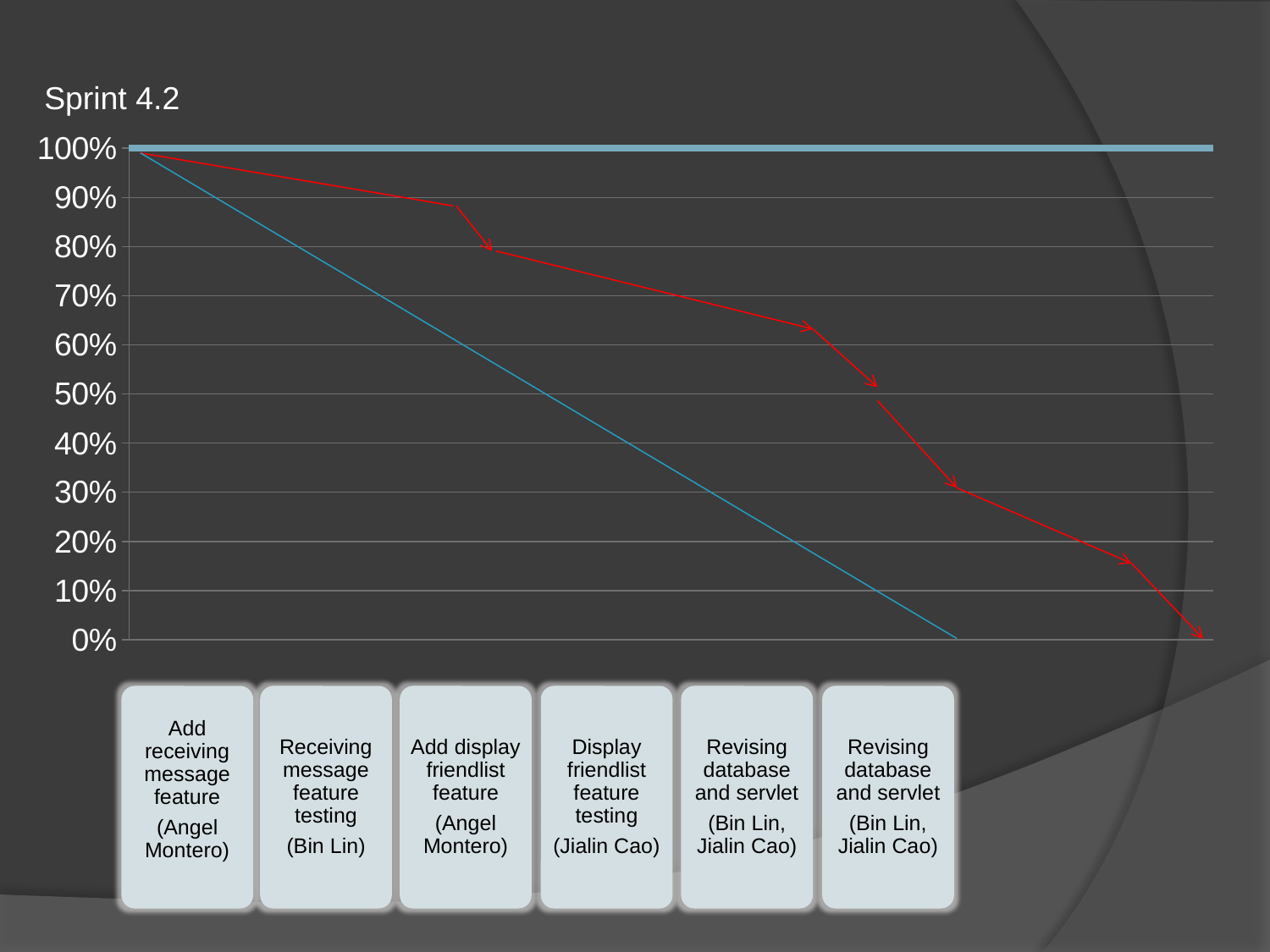

Sprint 4.2

### Chart

| Category |  |  |
|---|---|---|
| 列1 | 90.0 | None |
| 列2 | 90.0 | None |
| 列3 | 85.0 | None |
Add receiving message feature
(Angel Montero)
Receiving message feature testing
(Bin Lin)

Add display friendlist feature
(Angel Montero)

Display friendlist feature testing
(Jialin Cao)

Revising database and servlet
(Bin Lin, Jialin Cao)

Revising database and servlet
(Bin Lin, Jialin Cao)